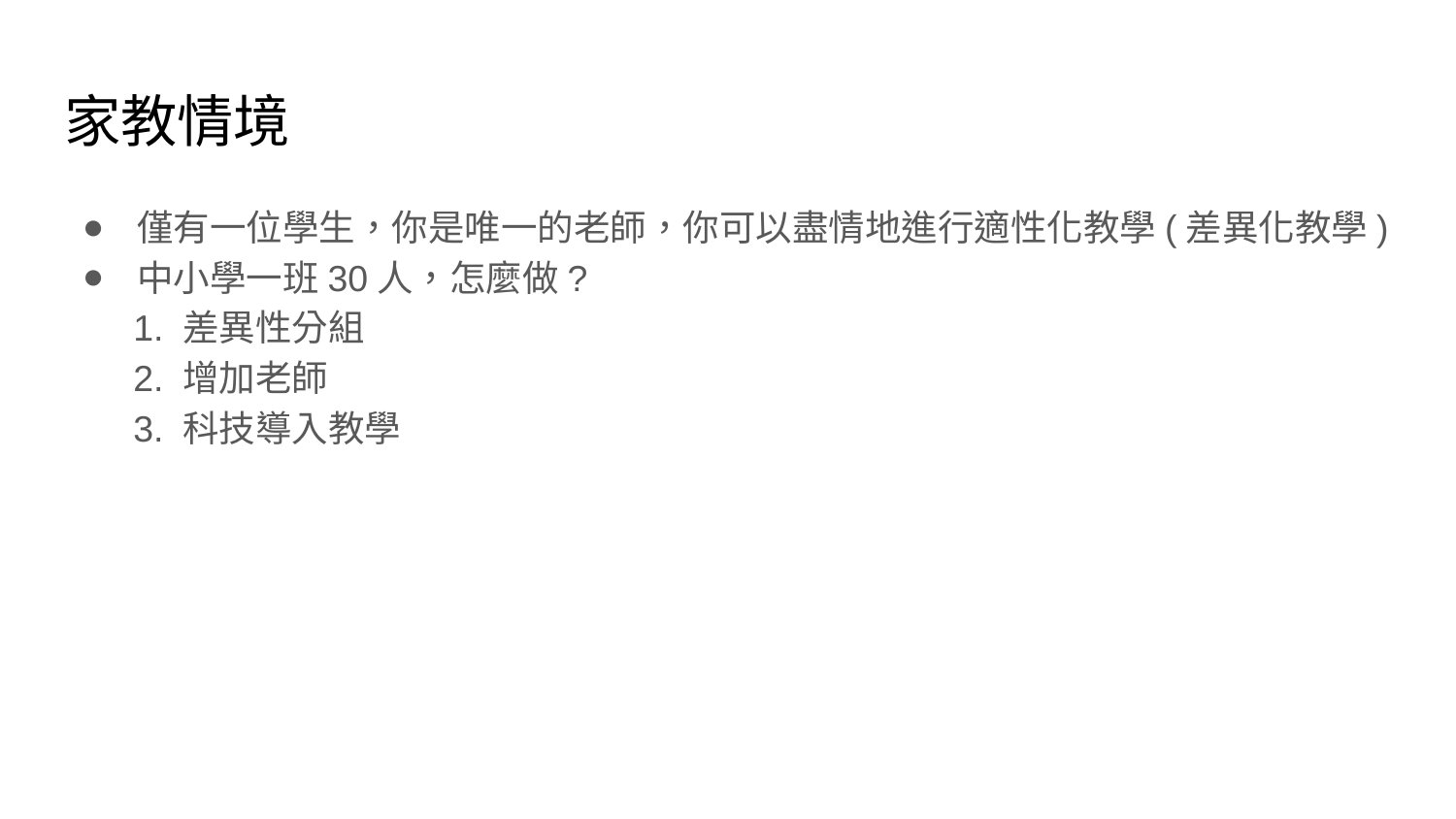

# 家教情境
僅有一位學生，你是唯一的老師，你可以盡情地進行適性化教學(差異化教學)
中小學一班30人，怎麼做?
     1. 差異性分組
     2. 增加老師
     3. 科技導入教學